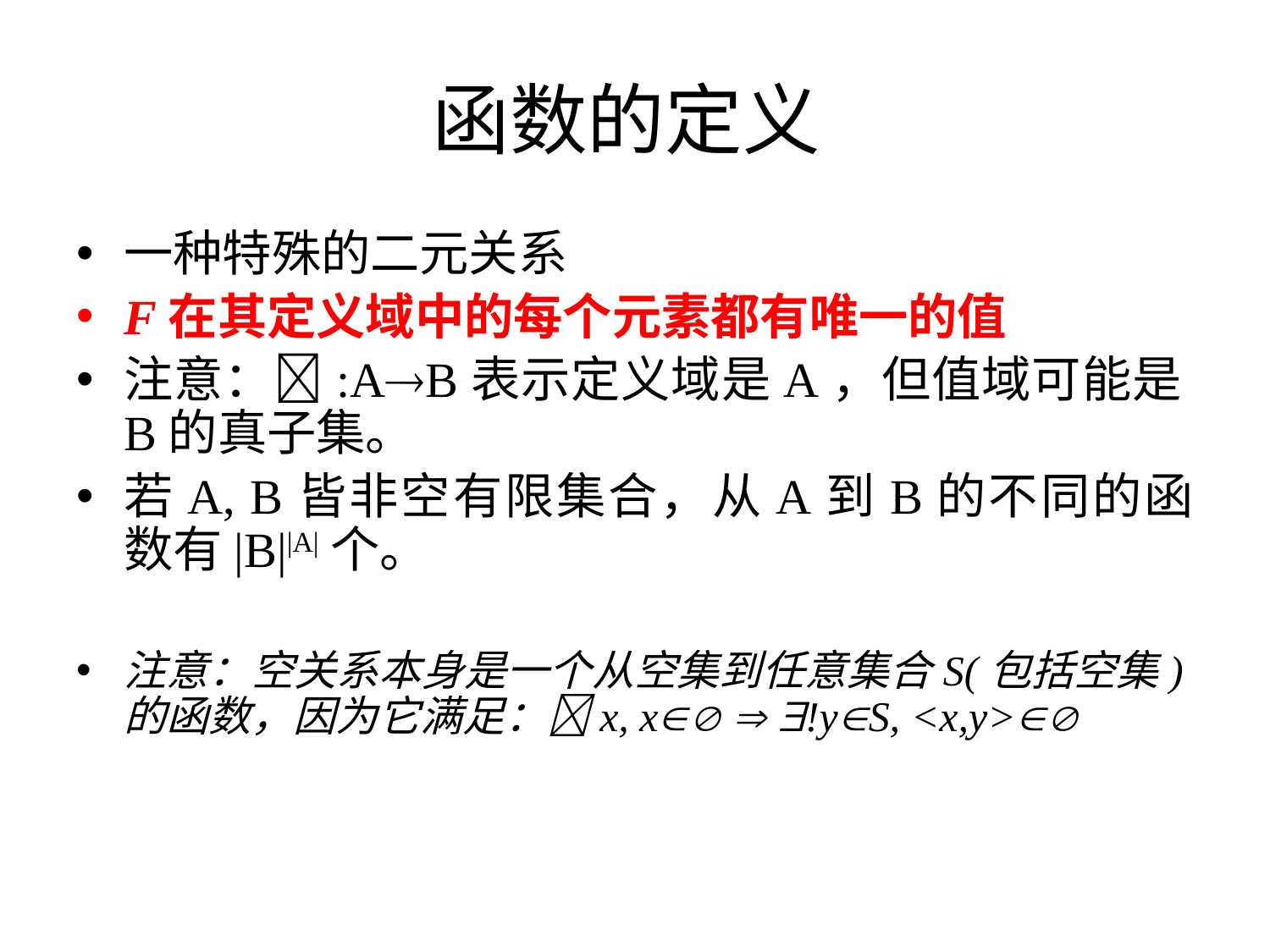

# 函数的定义
一种特殊的二元关系
F在其定义域中的每个元素都有唯一的值
注意：ƒ:A→B表示定义域是A，但值域可能是B的真子集。
若A, B皆非空有限集合，从A到B的不同的函数有|B||A|个。

注意：空关系本身是一个从空集到任意集合S(包括空集)的函数，因为它满足：∀x, x∈∅ ⇒ ∃!y∈S, <x,y>∈∅